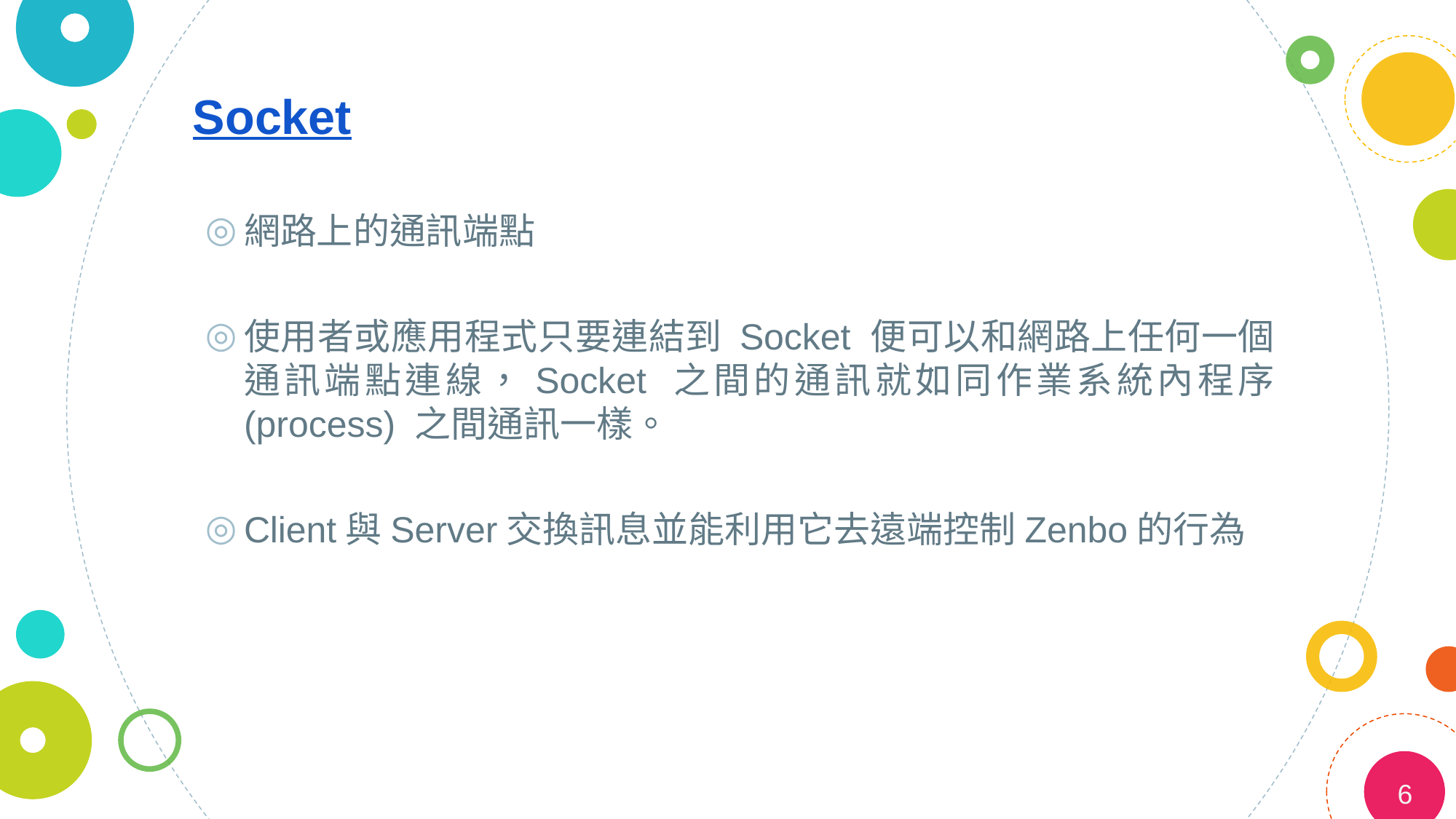

# Socket
網路上的通訊端點

使用者或應用程式只要連結到 Socket 便可以和網路上任何一個通訊端點連線，Socket 之間的通訊就如同作業系統內程序 (process) 之間通訊一樣。

Client與Server交換訊息並能利用它去遠端控制Zenbo的行為

6